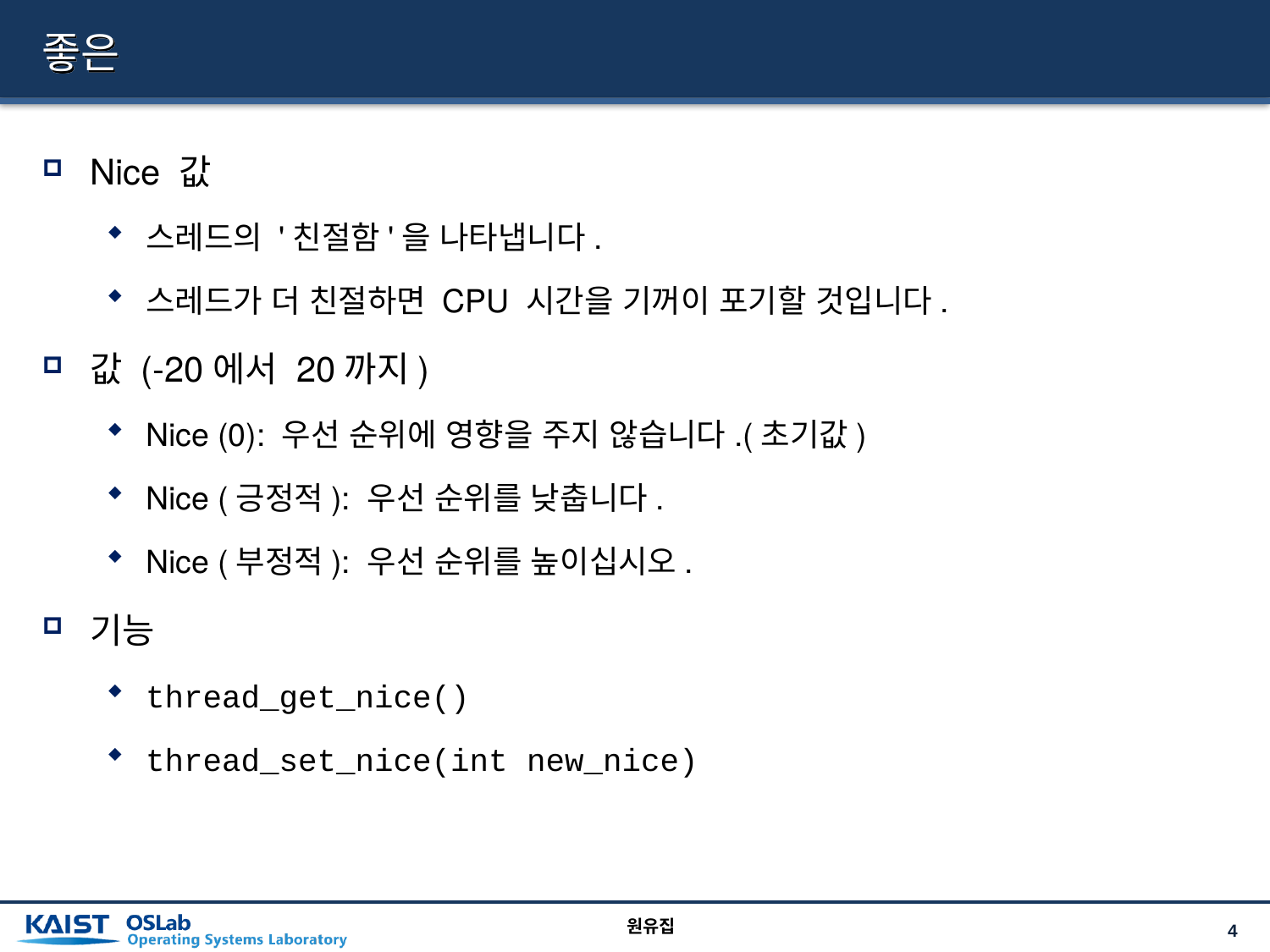

# 좋은
Nice 값
스레드의 '친절함'을 나타냅니다.
스레드가 더 친절하면 CPU 시간을 기꺼이 포기할 것입니다.
값 (-20에서 20까지)
Nice (0): 우선 순위에 영향을 주지 않습니다.(초기값)
Nice (긍정적): 우선 순위를 낮춥니다.
Nice (부정적): 우선 순위를 높이십시오.
기능
thread_get_nice()
thread_set_nice(int new_nice)

원유집
4